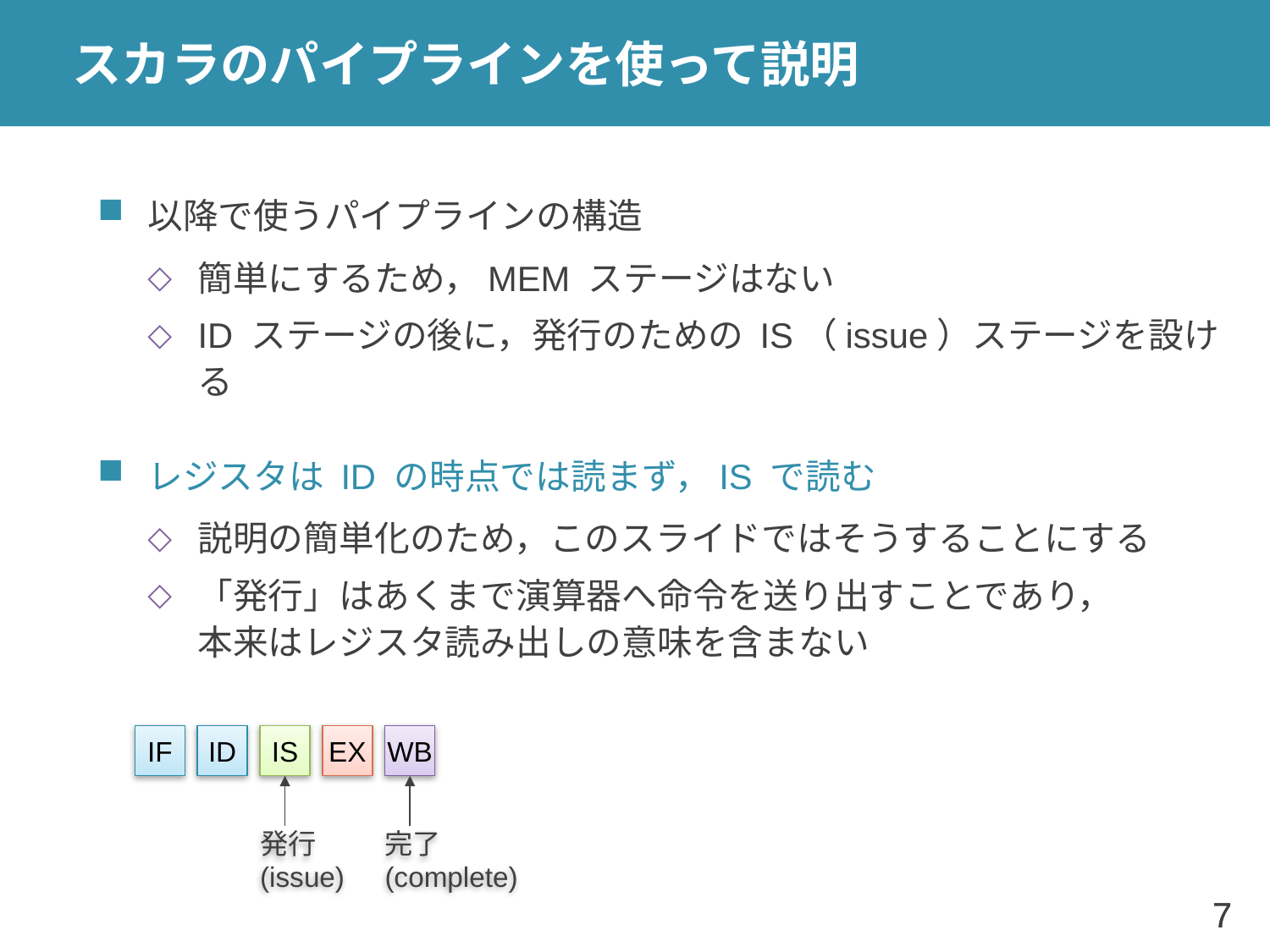

# スカラのパイプラインを使って説明
以降で使うパイプラインの構造
簡単にするため，MEM ステージはない
ID ステージの後に，発行のための IS（issue）ステージを設ける
レジスタは ID の時点では読まず，IS で読む
説明の簡単化のため，このスライドではそうすることにする
「発行」はあくまで演算器へ命令を送り出すことであり，
本来はレジスタ読み出しの意味を含まない
IF
ID
IS
EX
WB
発行
(issue)
完了
(complete)